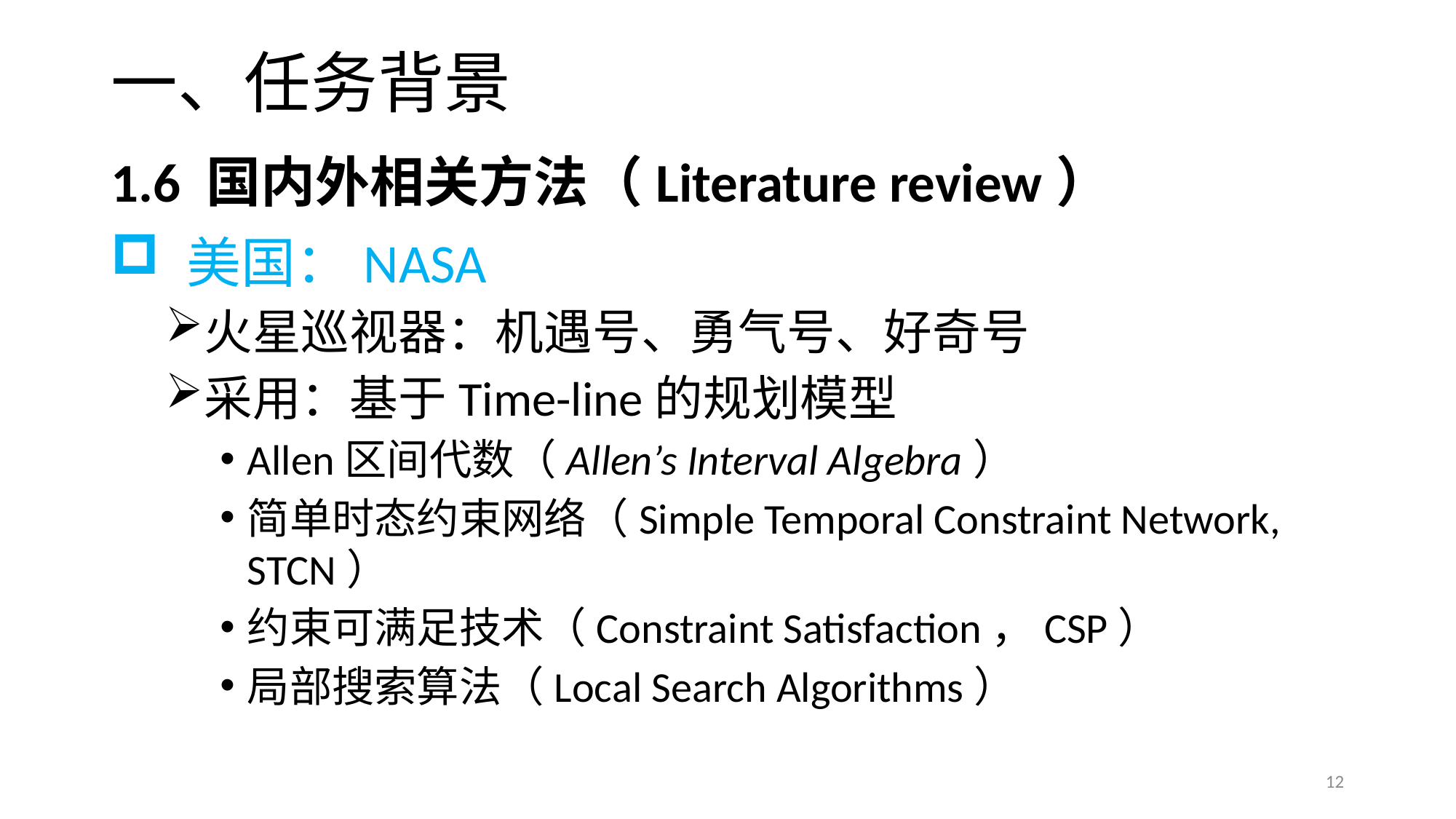

# 一、任务背景
1.6 国内外相关方法（Literature review）
 美国：NASA
火星巡视器：机遇号、勇气号、好奇号
采用：基于Time-line的规划模型
Allen区间代数（Allen’s Interval Algebra）
简单时态约束网络（Simple Temporal Constraint Network, STCN）
约束可满足技术（Constraint Satisfaction，CSP）
局部搜索算法（Local Search Algorithms）
12